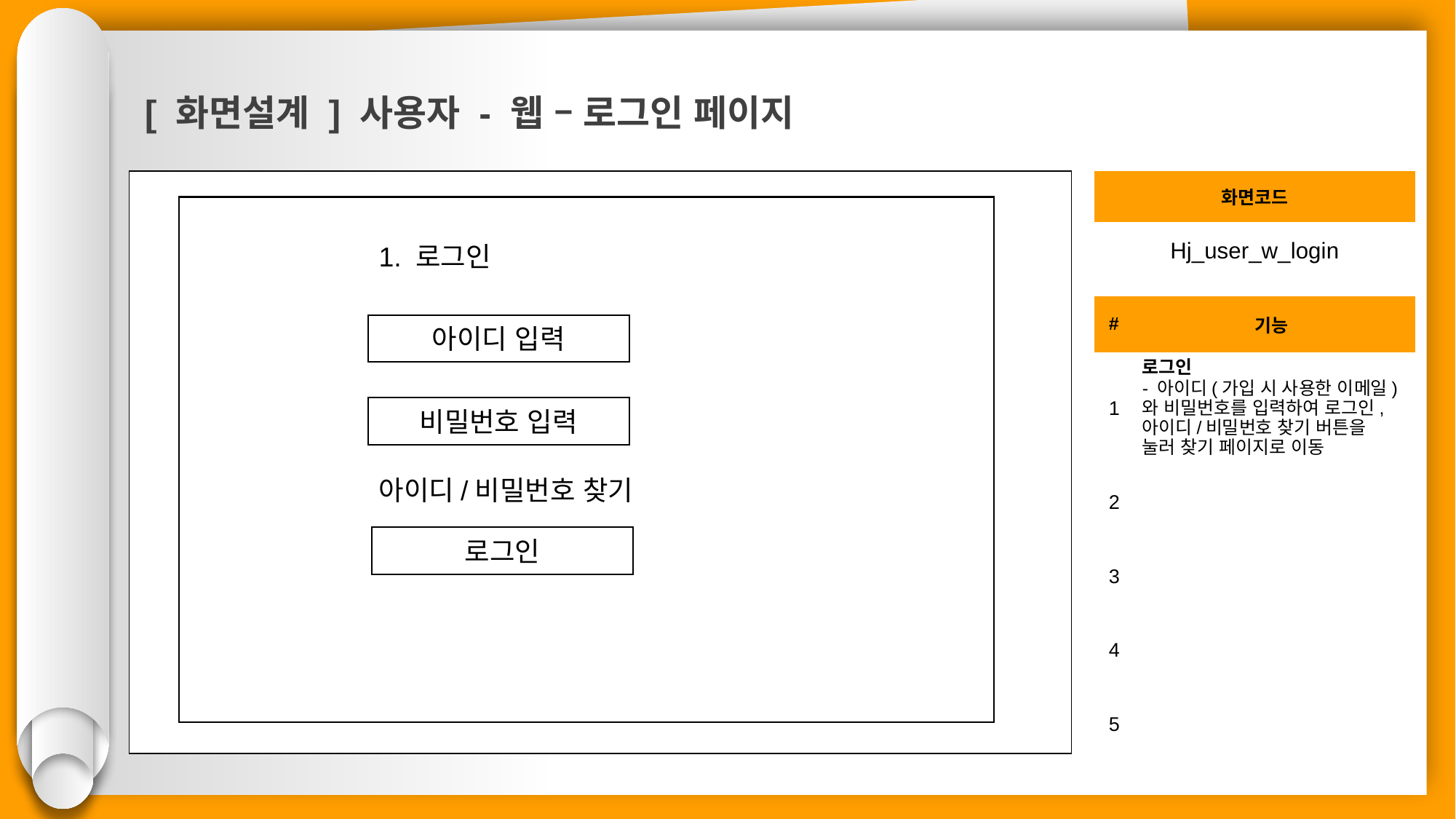

ㅇ
[ 화면설계 ] 사용자 - 웹 – 로그인 페이지

| 화면코드 |
| --- |
| Hj\_user\_w\_login |

1. 로그인
| # | 기능 |
| --- | --- |
| 1 | 로그인 - 아이디(가입 시 사용한 이메일)와 비밀번호를 입력하여 로그인, 아이디/비밀번호 찾기 버튼을 눌러 찾기 페이지로 이동 |
| 2 |  |
| 3 |  |
| 4 |  |
| 5 |  |
아이디 입력
비밀번호 입력
아이디/비밀번호 찾기
로그인